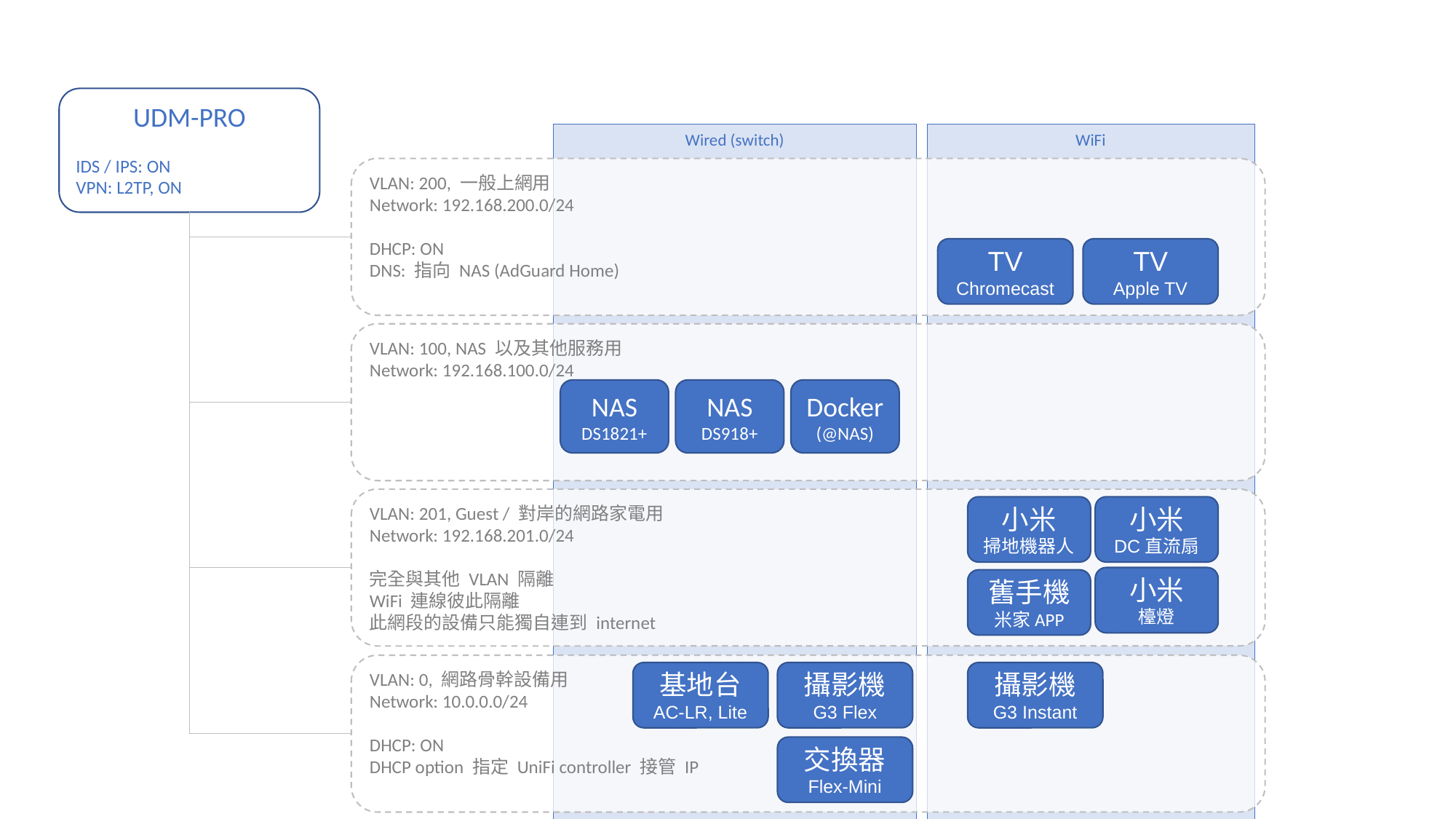

UDM-PRO

IDS / IPS: ON
VPN: L2TP, ON
Wired (switch)
WiFi
VLAN: 200, 一般上網用
Network: 192.168.200.0/24

DHCP: ON
DNS: 指向 NAS (AdGuard Home)
TV
Chromecast
TV
Apple TV
VLAN: 100, NAS 以及其他服務用
Network: 192.168.100.0/24

NAS
DS1821+
NAS
DS918+
Docker
(@NAS)
VLAN: 201, Guest / 對岸的網路家電用
Network: 192.168.201.0/24

完全與其他 VLAN 隔離
WiFi 連線彼此隔離
此網段的設備只能獨自連到 internet
小米
掃地機器人
小米
DC直流扇
小米
檯燈
舊手機
米家APP
VLAN: 0, 網路骨幹設備用
Network: 10.0.0.0/24

DHCP: ON
DHCP option 指定 UniFi controller 接管 IP
基地台
AC-LR, Lite
攝影機
G3 Flex
攝影機
G3 Instant
交換器
Flex-Mini